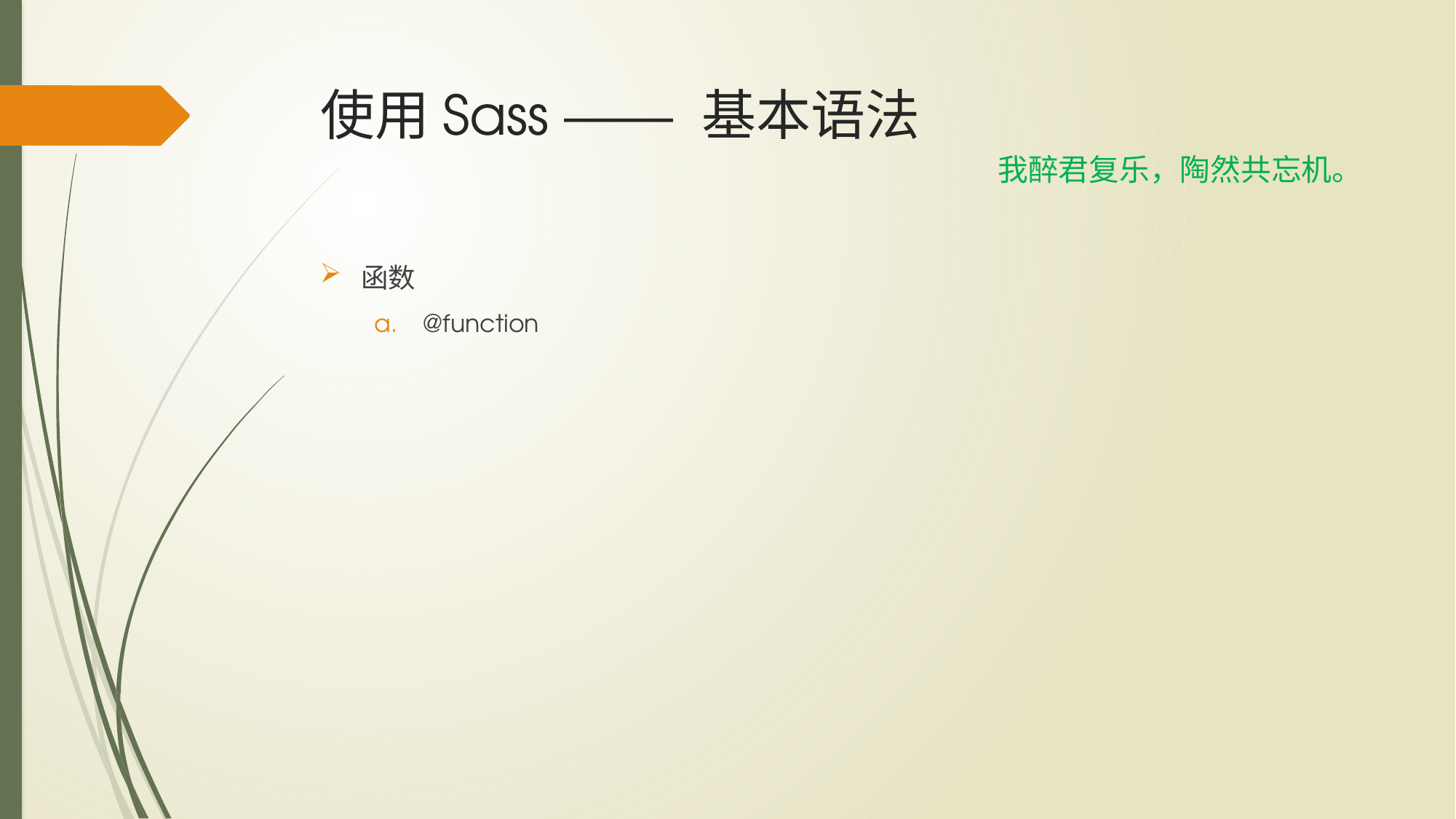

# 使用Sass —— 基本语法
我醉君复乐，陶然共忘机。
函数
 @function